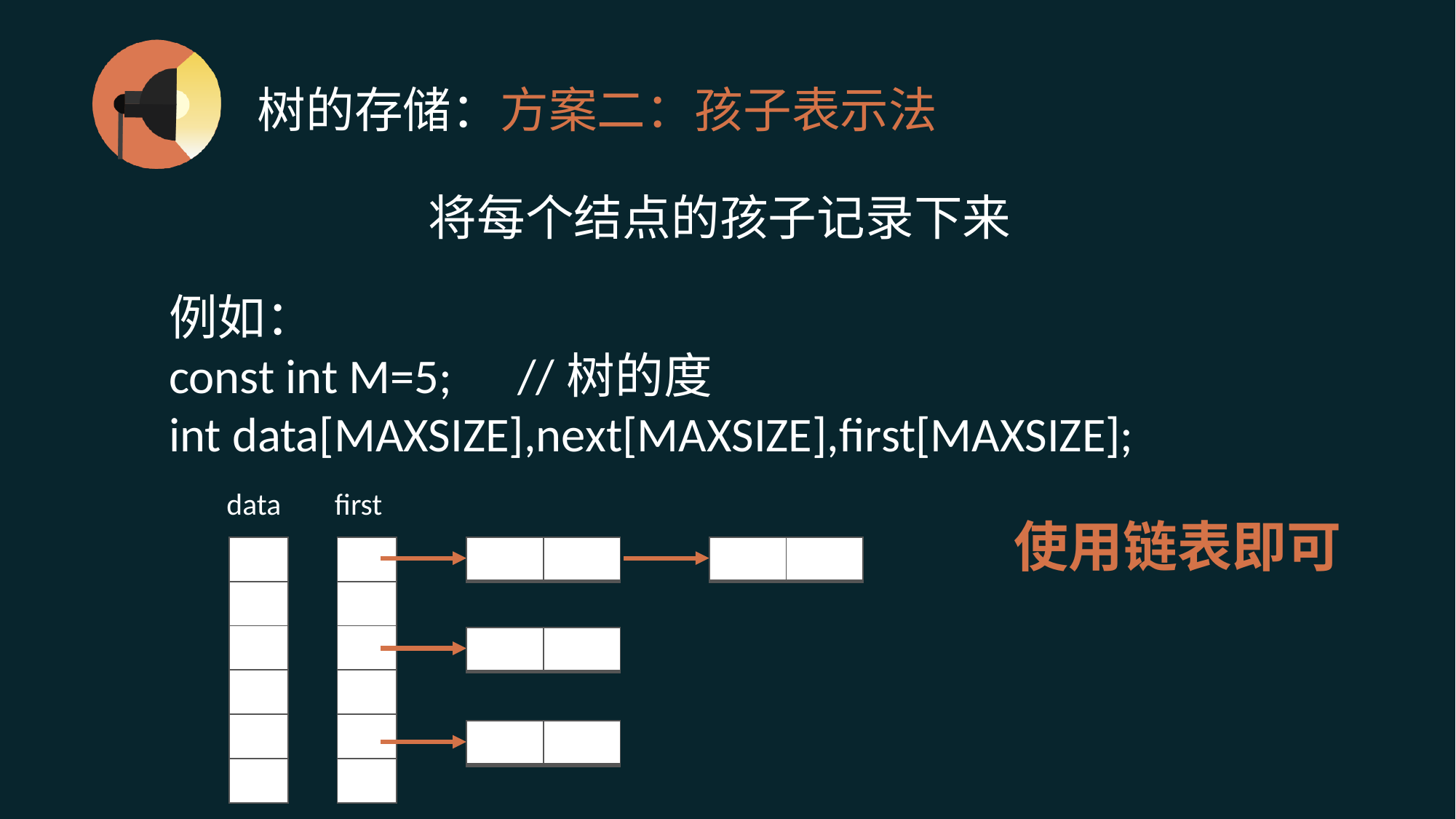

# 树的存储：方案二：孩子表示法
将每个结点的孩子记录下来
例如：
const int M=5;      //树的度
int data[MAXSIZE],next[MAXSIZE],first[MAXSIZE];
data
first
使用链表即可
|  |
| --- |
|  |
|  |
|  |
|  |
|  |
|  |
| --- |
|  |
|  |
|  |
|  |
|  |
|  |  |
| --- | --- |
|  |  |
| --- | --- |
|  |  |
| --- | --- |
|  |  |
| --- | --- |